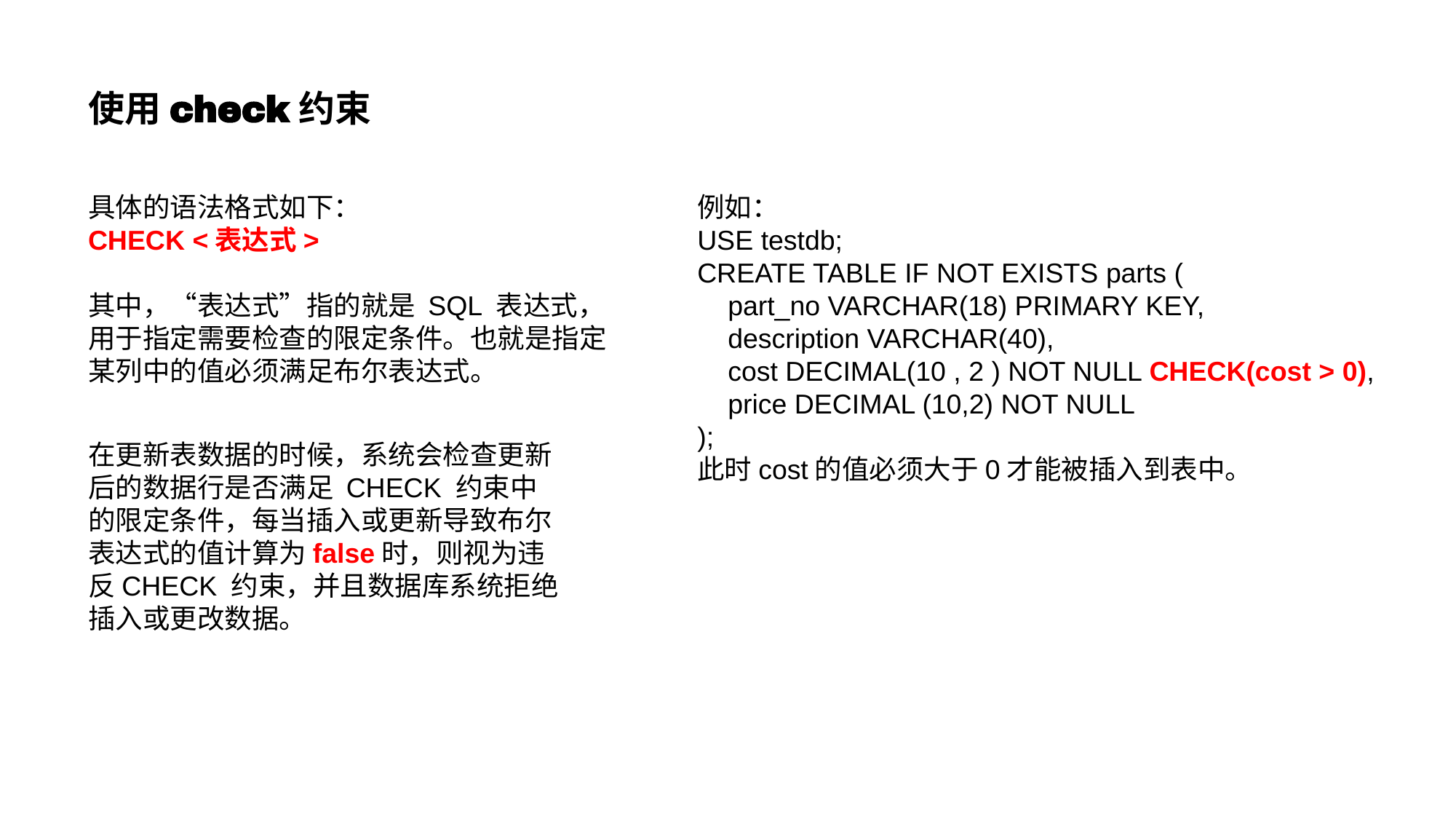

# 使用check约束
具体的语法格式如下：
CHECK <表达式>

其中，“表达式”指的就是 SQL 表达式，用于指定需要检查的限定条件。也就是指定某列中的值必须满足布尔表达式。
例如：
USE testdb;
CREATE TABLE IF NOT EXISTS parts (
    part_no VARCHAR(18) PRIMARY KEY,
    description VARCHAR(40),
    cost DECIMAL(10 , 2 ) NOT NULL CHECK(cost > 0),
    price DECIMAL (10,2) NOT NULL
);
此时cost的值必须大于0才能被插入到表中。

在更新表数据的时候，系统会检查更新后的数据行是否满足 CHECK 约束中的限定条件，每当插入或更新导致布尔表达式的值计算为false时，则视为违反CHECK 约束，并且数据库系统拒绝插入或更改数据。